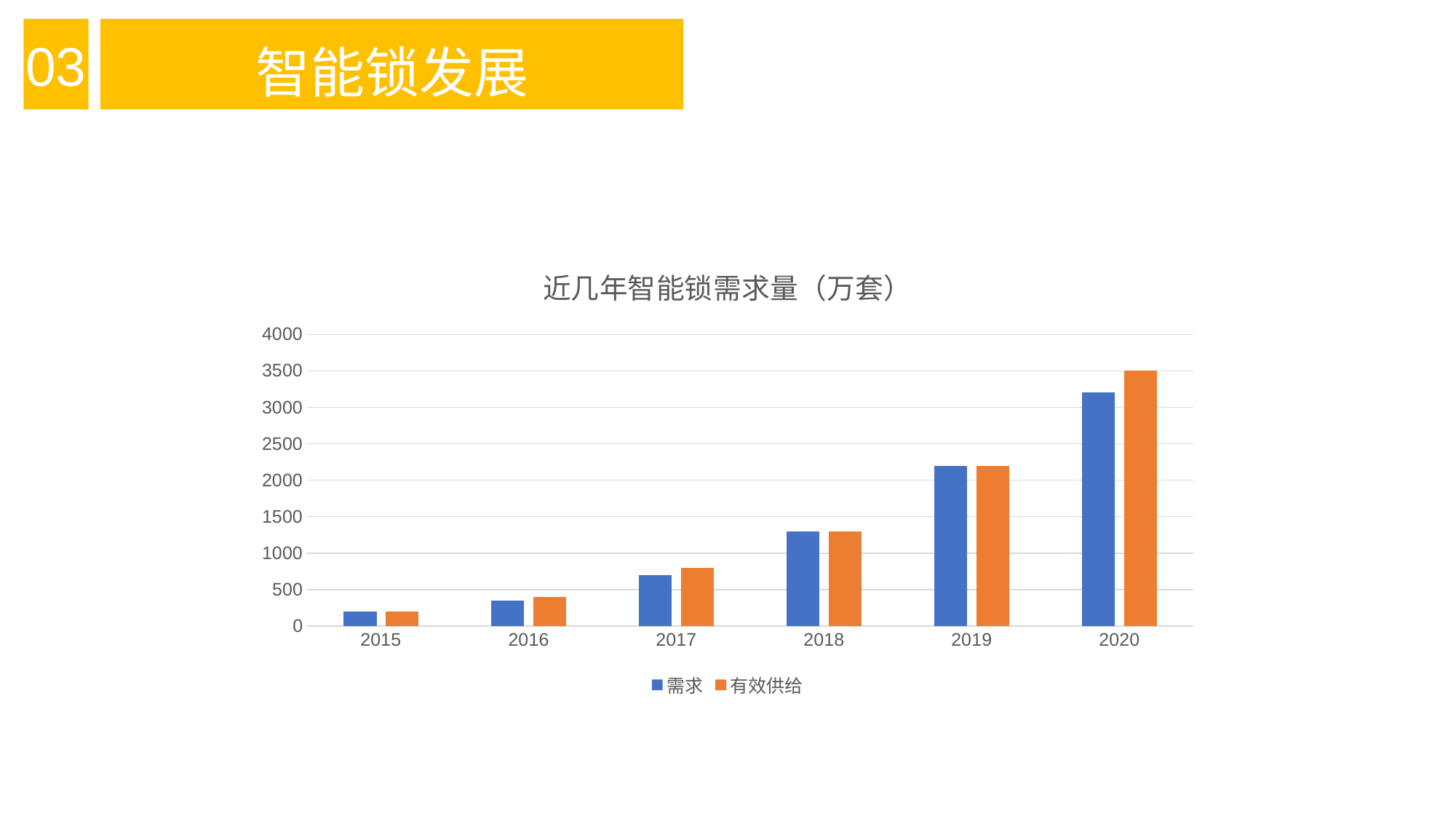

智能锁发展
03

### Chart: 近几年智能锁需求量（万套）

| Category | 需求 | 有效供给 |
|---|---|---|
| 2015 | 200.0 | 200.0 |
| 2016 | 350.0 | 400.0 |
| 2017 | 700.0 | 800.0 |
| 2018 | 1300.0 | 1300.0 |
| 2019 | 2200.0 | 2200.0 |
| 2020 | 3200.0 | 3500.0 |